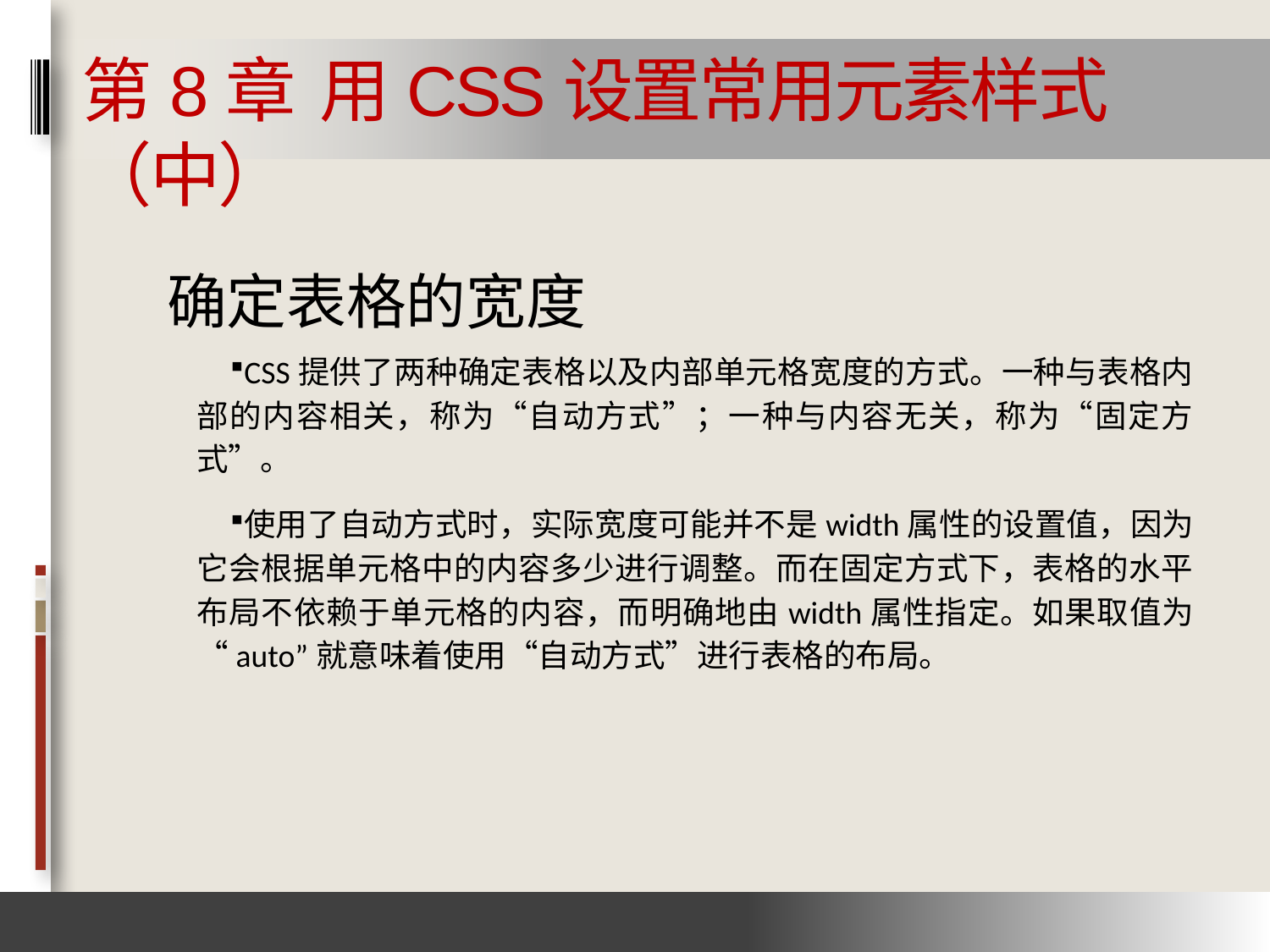

# 第8章  用CSS设置常用元素样式（中）
确定表格的宽度
CSS提供了两种确定表格以及内部单元格宽度的方式。一种与表格内部的内容相关，称为“自动方式”；一种与内容无关，称为“固定方式”。
使用了自动方式时，实际宽度可能并不是width属性的设置值，因为它会根据单元格中的内容多少进行调整。而在固定方式下，表格的水平布局不依赖于单元格的内容，而明确地由width属性指定。如果取值为“auto”就意味着使用“自动方式”进行表格的布局。